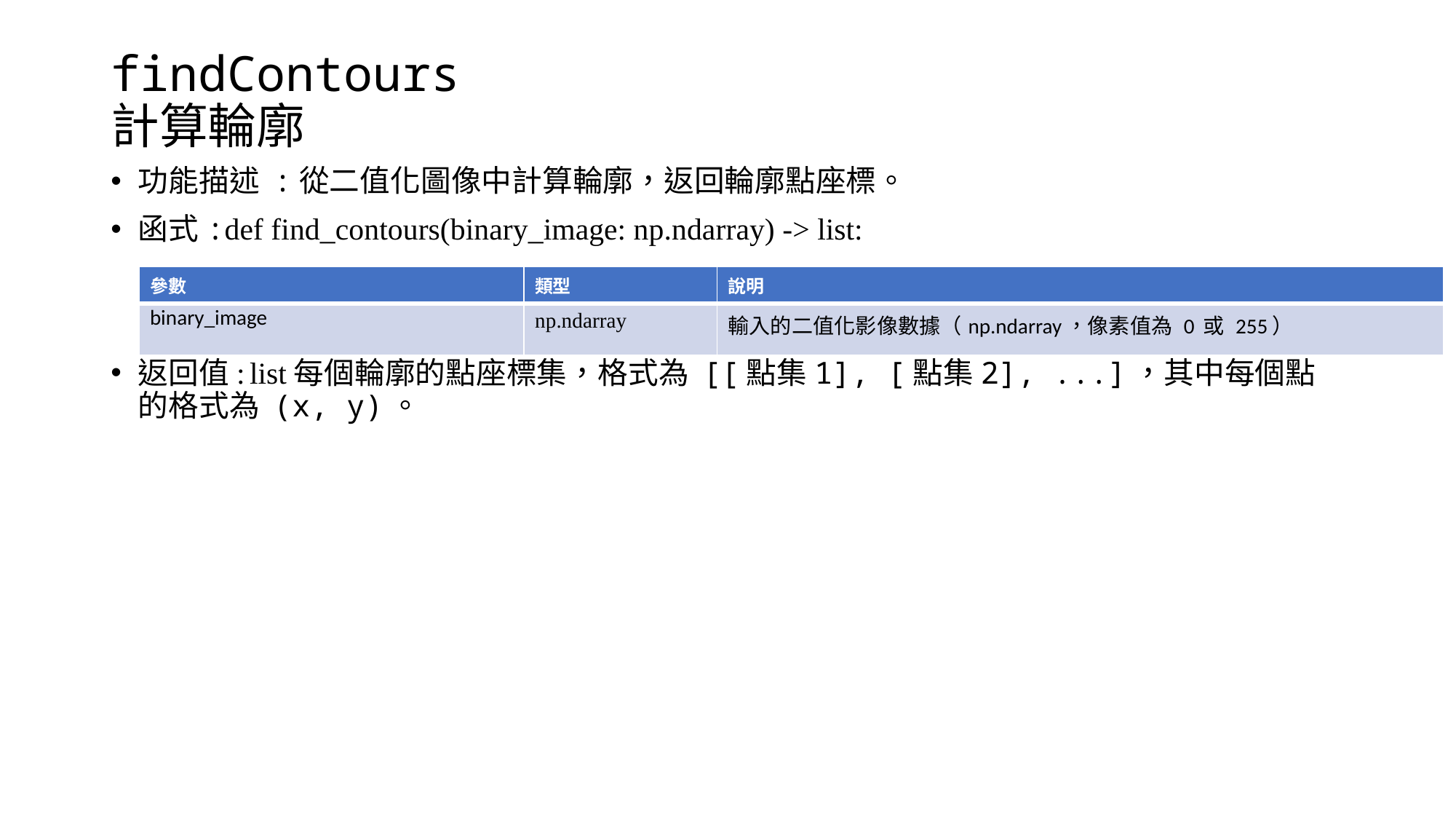

# findContours 計算輪廓
功能描述 :從二值化圖像中計算輪廓，返回輪廓點座標。
函式:def find_contours(binary_image: np.ndarray) -> list:

返回值: list每個輪廓的點座標集，格式為 [[點集1], [點集2], ...]，其中每個點的格式為 (x, y)。

| 參數 | 類型 | 說明 |
| --- | --- | --- |
| binary\_image | np.ndarray | 輸入的二值化影像數據（np.ndarray，像素值為 0 或 255） |